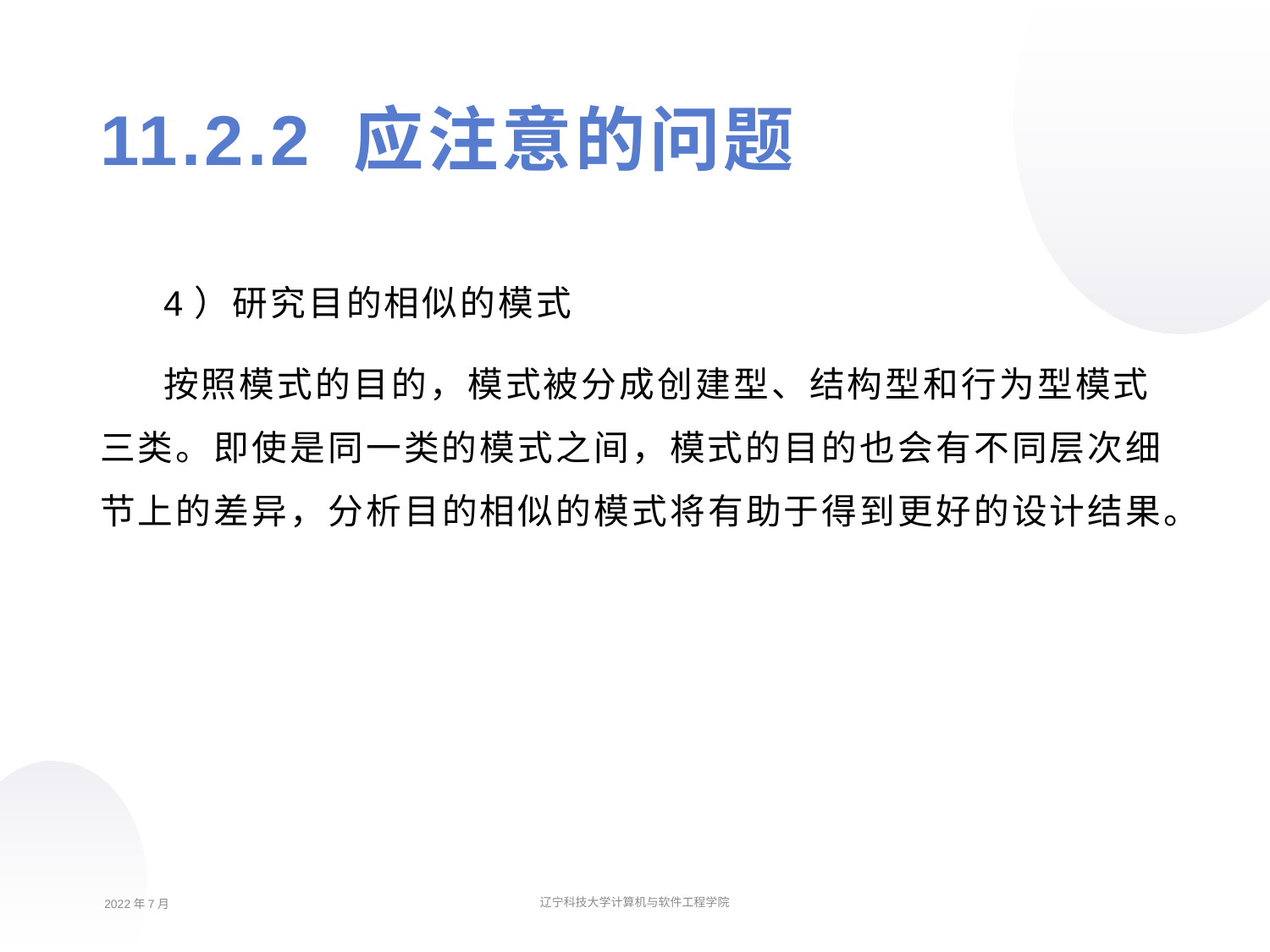

11.2.2 应注意的问题
4）研究目的相似的模式
按照模式的目的，模式被分成创建型、结构型和行为型模式三类。即使是同一类的模式之间，模式的目的也会有不同层次细节上的差异，分析目的相似的模式将有助于得到更好的设计结果。

2022年7月
辽宁科技大学计算机与软件工程学院
30